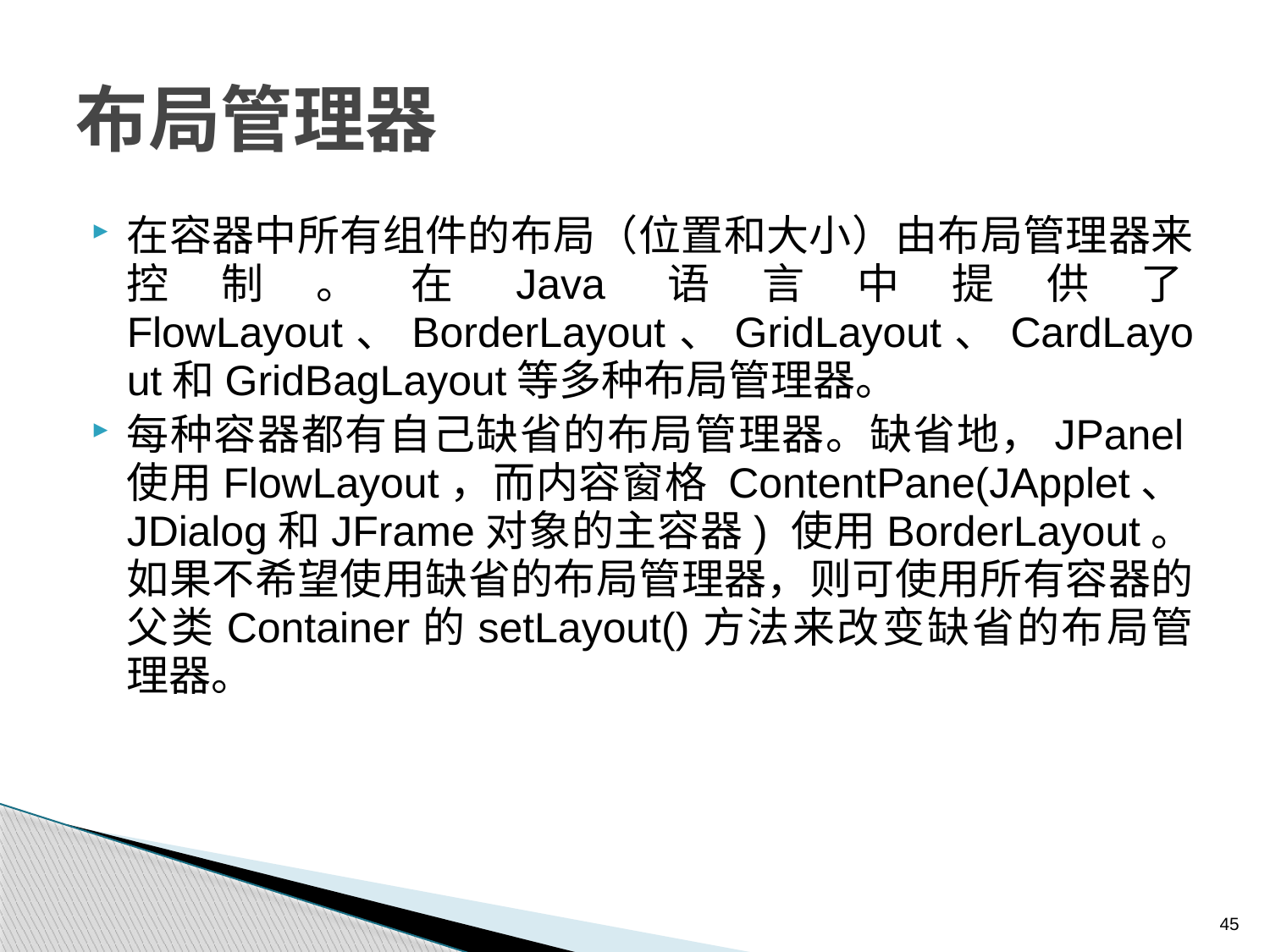

# 布局管理器
在容器中所有组件的布局（位置和大小）由布局管理器来控制。在Java语言中提供了FlowLayout、BorderLayout、GridLayout、CardLayout和GridBagLayout等多种布局管理器。
每种容器都有自己缺省的布局管理器。缺省地，JPanel使用FlowLayout，而内容窗格 ContentPane(JApplet、JDialog和JFrame对象的主容器) 使用BorderLayout。如果不希望使用缺省的布局管理器，则可使用所有容器的父类Container的setLayout()方法来改变缺省的布局管理器。

45